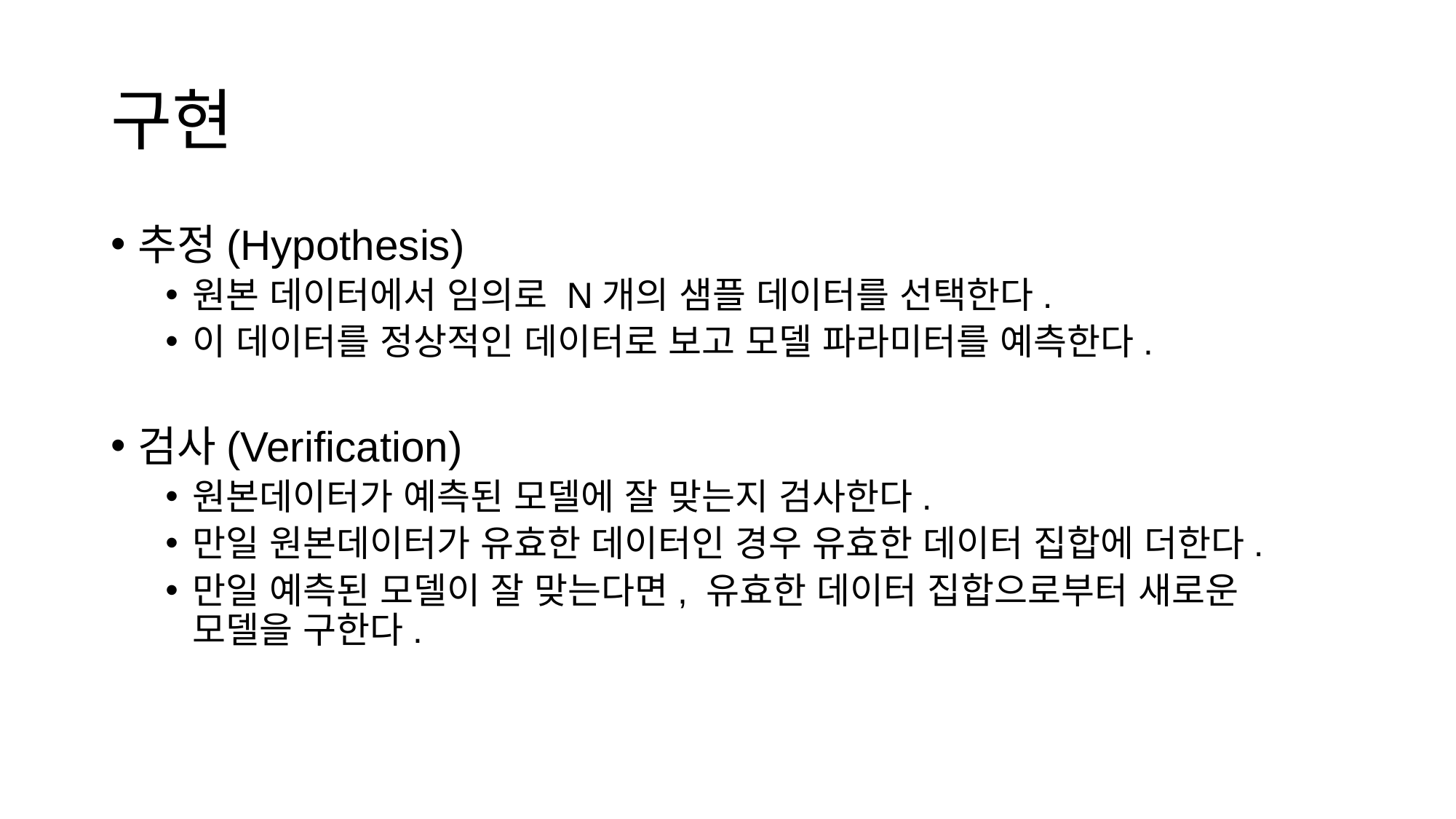

# 구현
추정(Hypothesis)
원본 데이터에서 임의로 N개의 샘플 데이터를 선택한다.
이 데이터를 정상적인 데이터로 보고 모델 파라미터를 예측한다.

검사(Verification)
원본데이터가 예측된 모델에 잘 맞는지 검사한다.
만일 원본데이터가 유효한 데이터인 경우 유효한 데이터 집합에 더한다.
만일 예측된 모델이 잘 맞는다면, 유효한 데이터 집합으로부터 새로운 모델을 구한다.